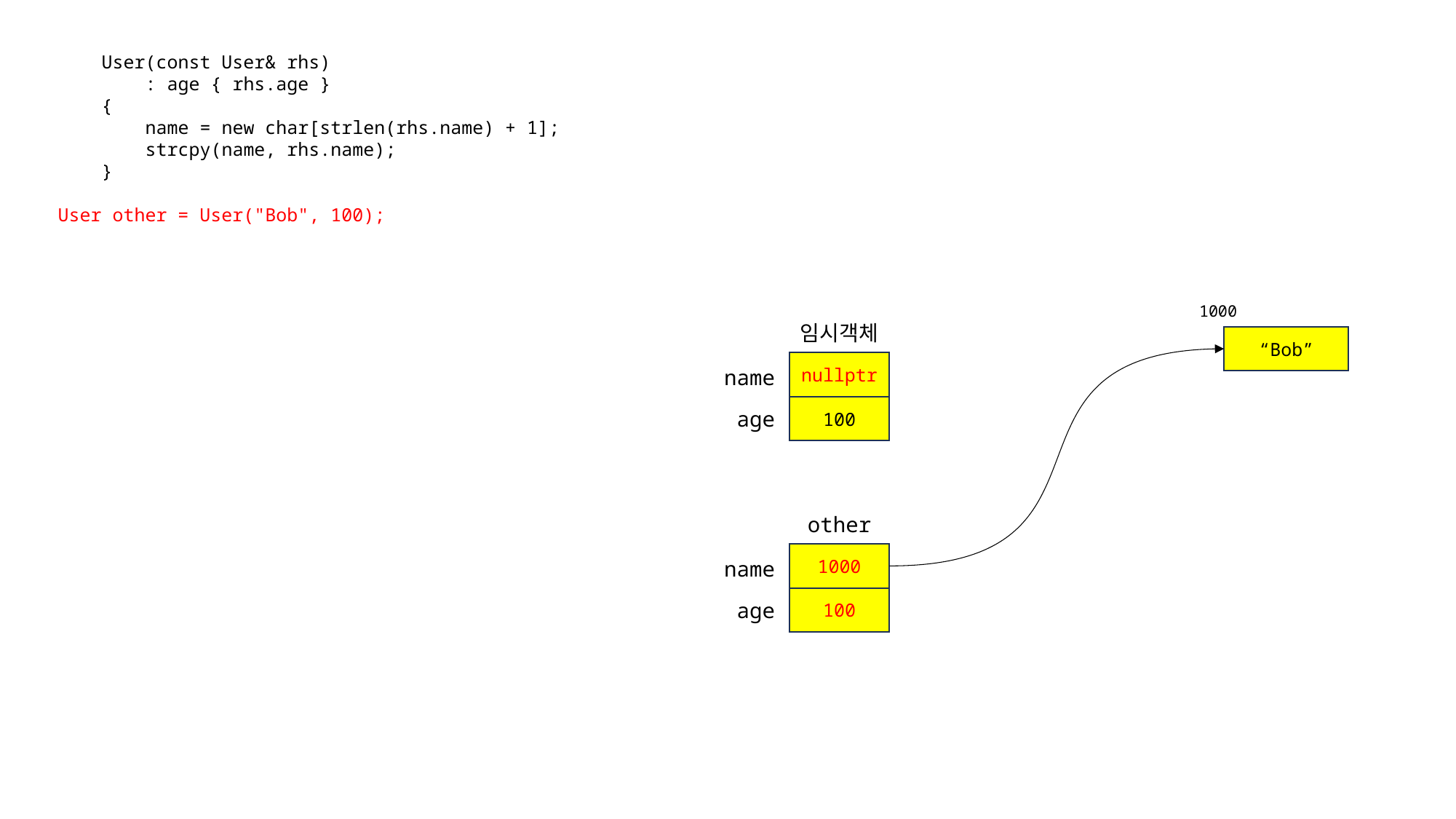

User(const User& rhs)
        : age { rhs.age }
    {
        name = new char[strlen(rhs.name) + 1];
        strcpy(name, rhs.name);
    }

User other = User("Bob", 100);
1000
임시객체
“Bob”
nullptr
name
100
age
other
1000
name
100
age